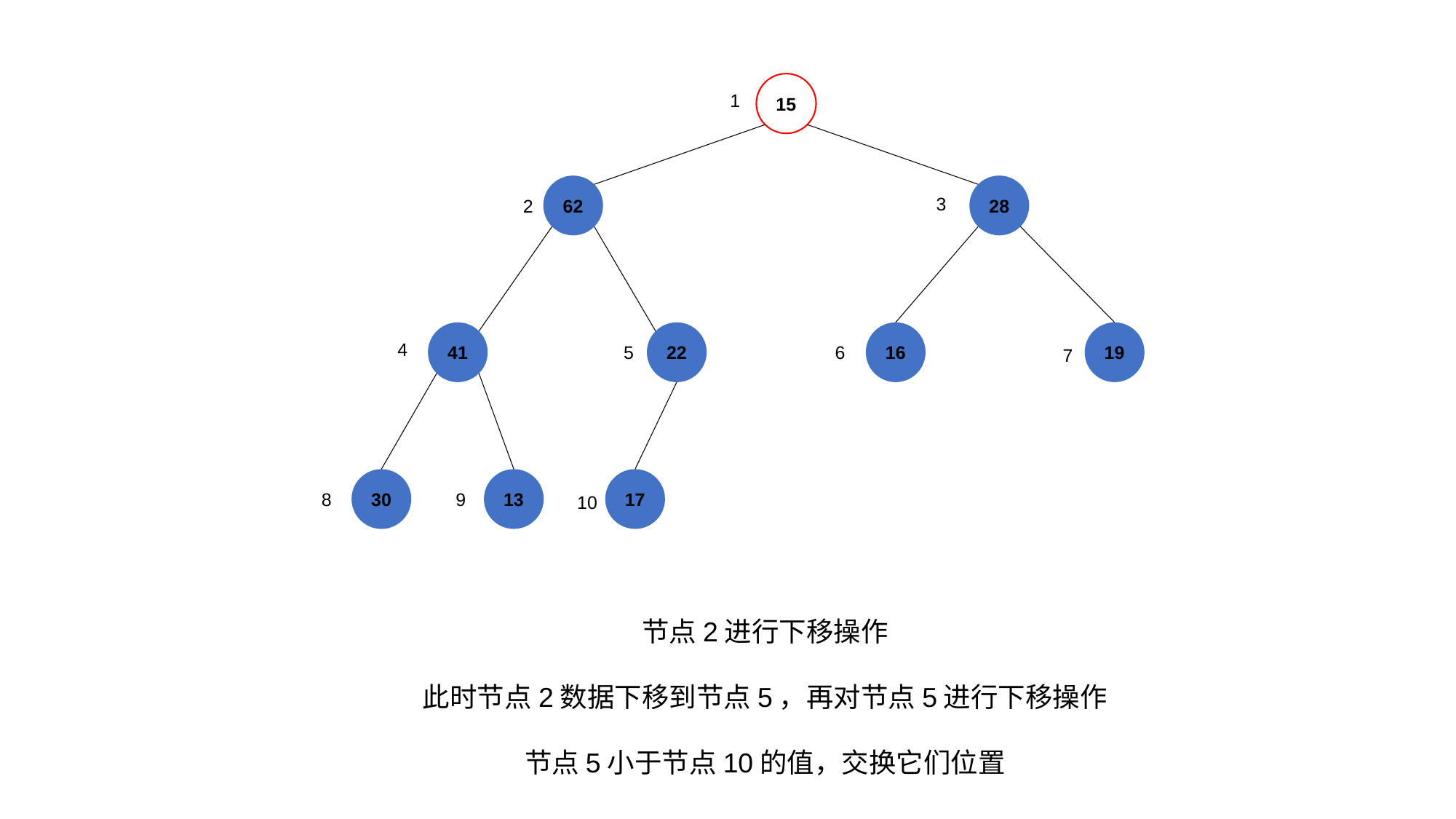

15
1
62
28
3
2
41
22
16
19
4
5
6
7
30
13
17
10
8
9
节点2进行下移操作

此时节点2数据下移到节点5，再对节点5进行下移操作

节点5小于节点10的值，交换它们位置